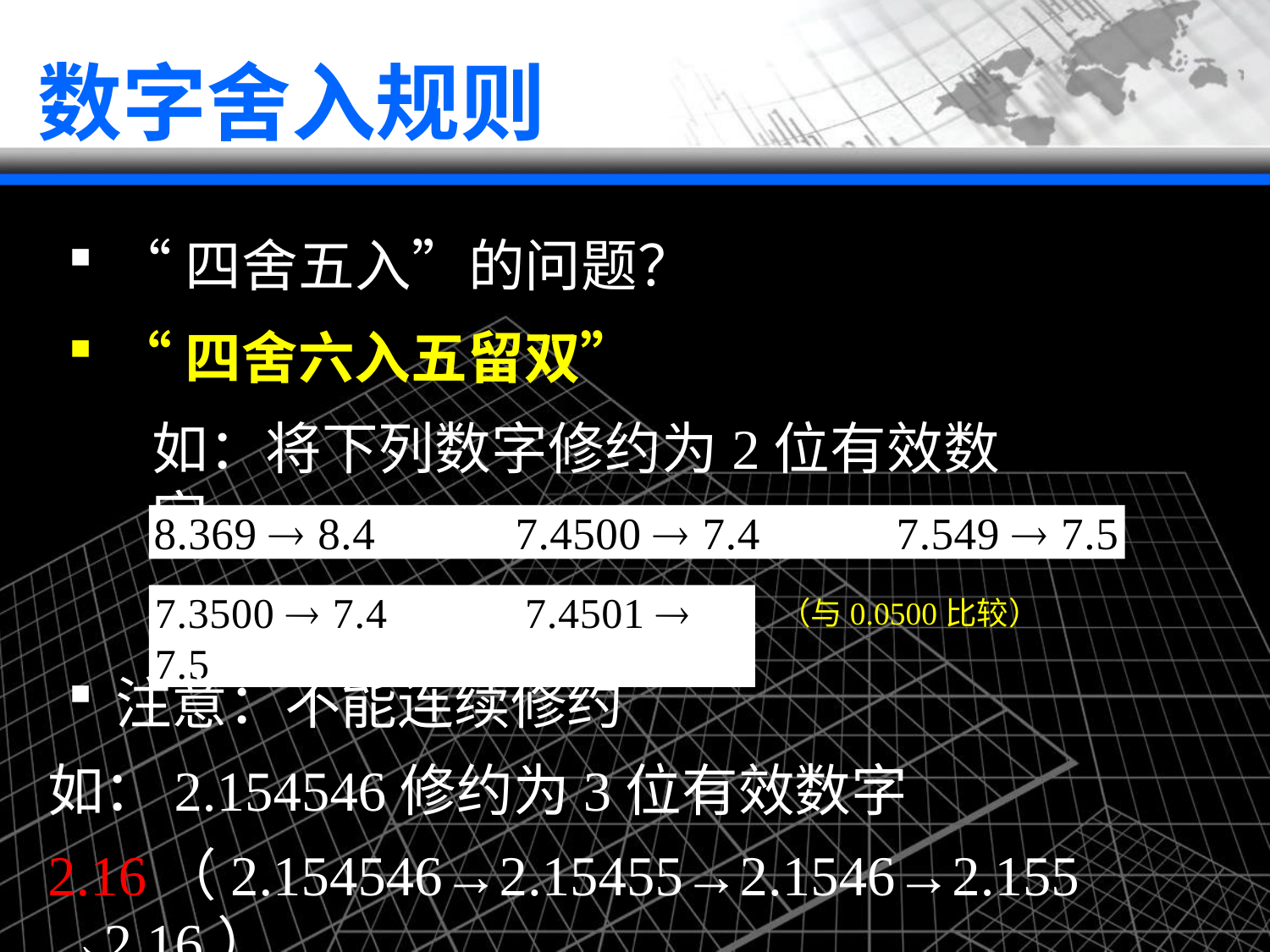

# 数字舍入规则
“四舍五入”的问题？
“四舍六入五留双”
如：将下列数字修约为2位有效数字
8.369 → 8.4	7.4500 → 7.4	7.549 → 7.5
7.3500 → 7.4	7.4501 → 7.5
（与0.0500比较）
注意：不能连续修约
如：2.154546修约为3位有效数字
2.16（2.154546→2.15455→2.1546→2.155 →2.16）